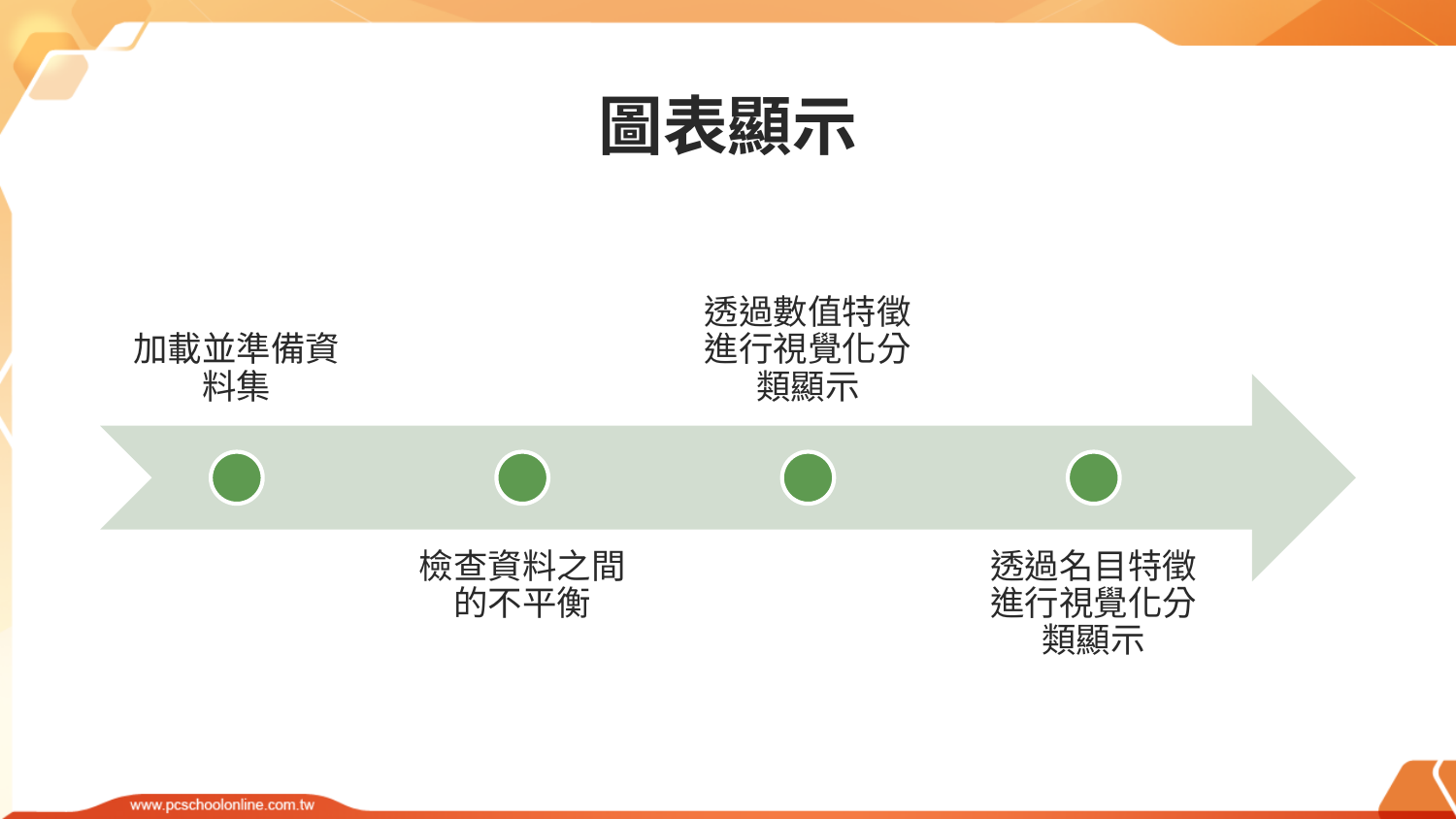

# 圖表顯示
加載並準備資料集
檢查資料之間的不平衡
透過數值特徵進行視覺化分類顯示
透過名目特徵進行視覺化分類顯示